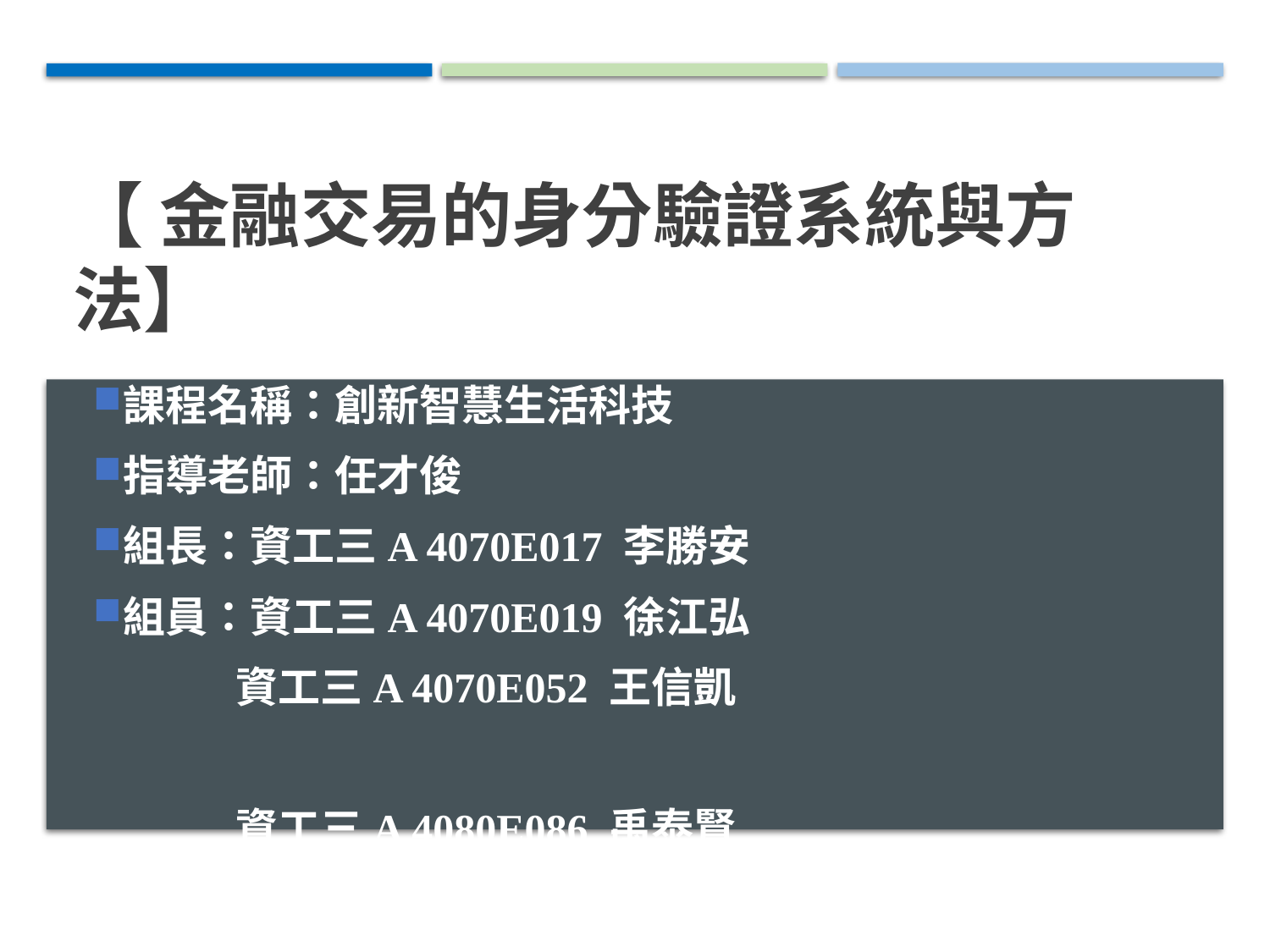

# 【 金融交易的身分驗證系統與方法】
課程名稱：創新智慧生活科技
指導老師：任才俊
組長：資工三A 4070E017 李勝安
組員：資工三A 4070E019 徐江弘
              資工三A 4070E052 王信凱
              資工三A 4080E086 禹泰賢